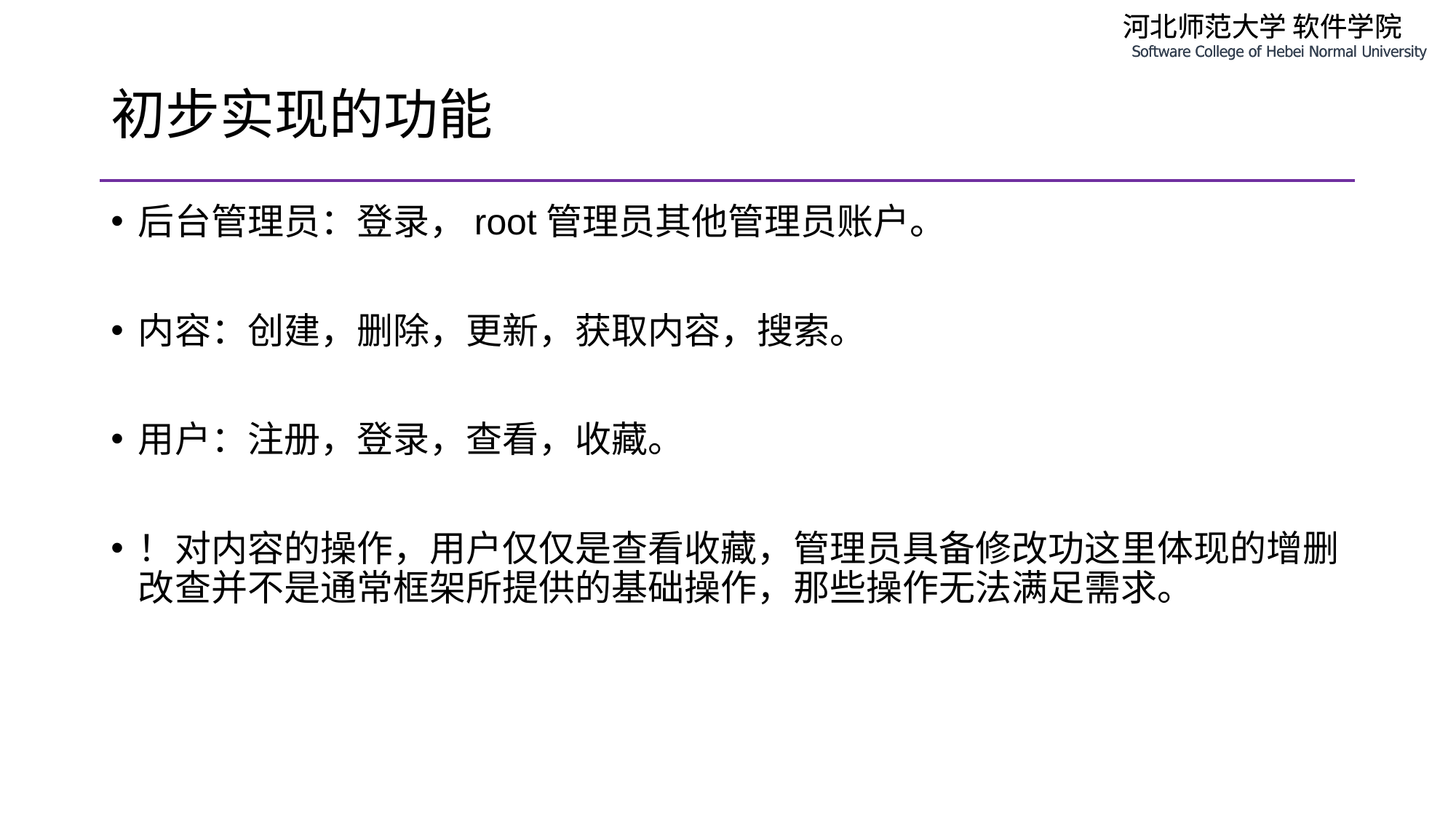

# 初步实现的功能
后台管理员：登录，root管理员其他管理员账户。

内容：创建，删除，更新，获取内容，搜索。

用户：注册，登录，查看，收藏。

！对内容的操作，用户仅仅是查看收藏，管理员具备修改功这里体现的增删改查并不是通常框架所提供的基础操作，那些操作无法满足需求。